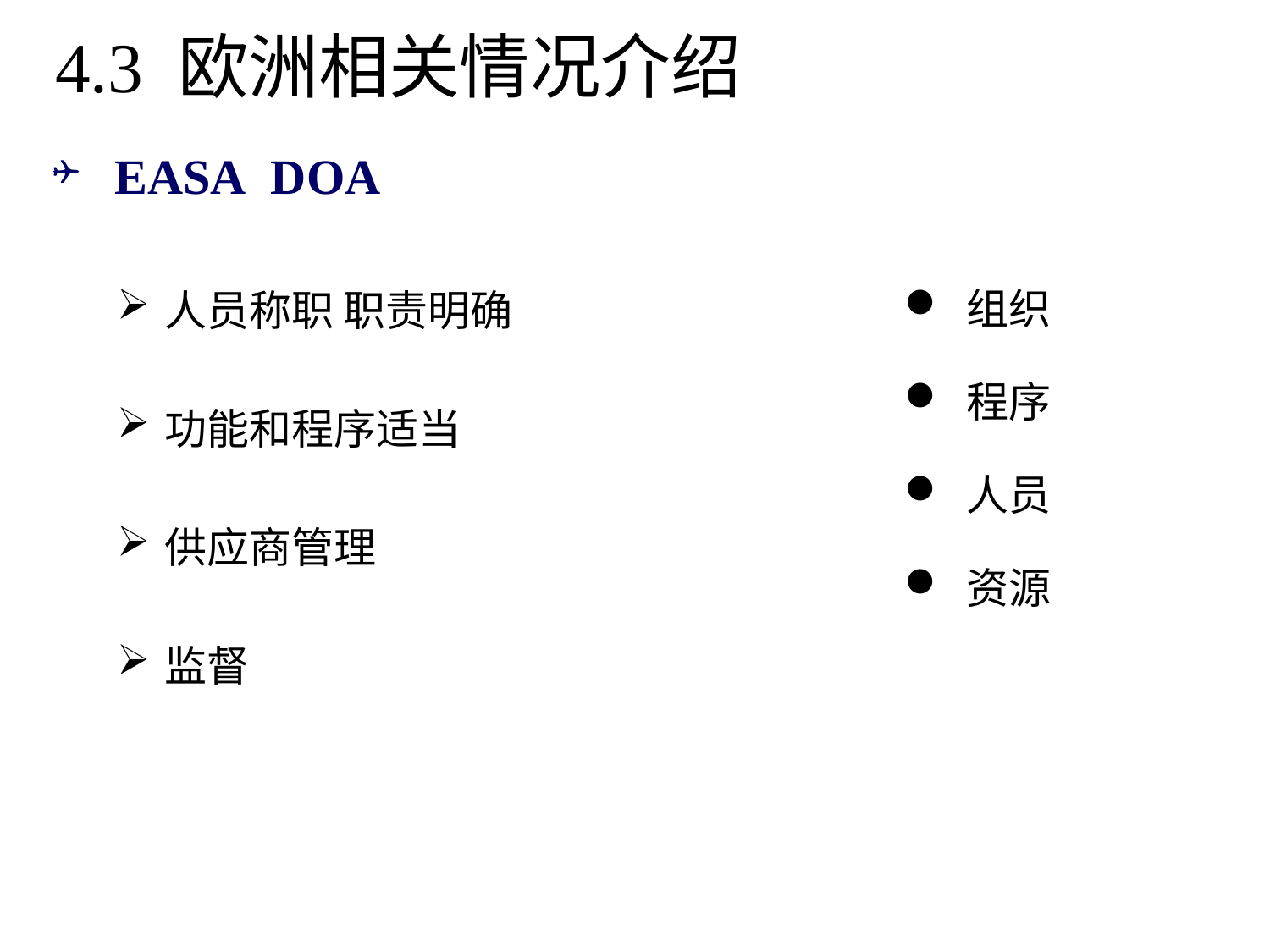

4.3 欧洲相关情况介绍
EASA  DOA

 组织
 程序
 人员
 资源
人员称职 职责明确

功能和程序适当

供应商管理

监督